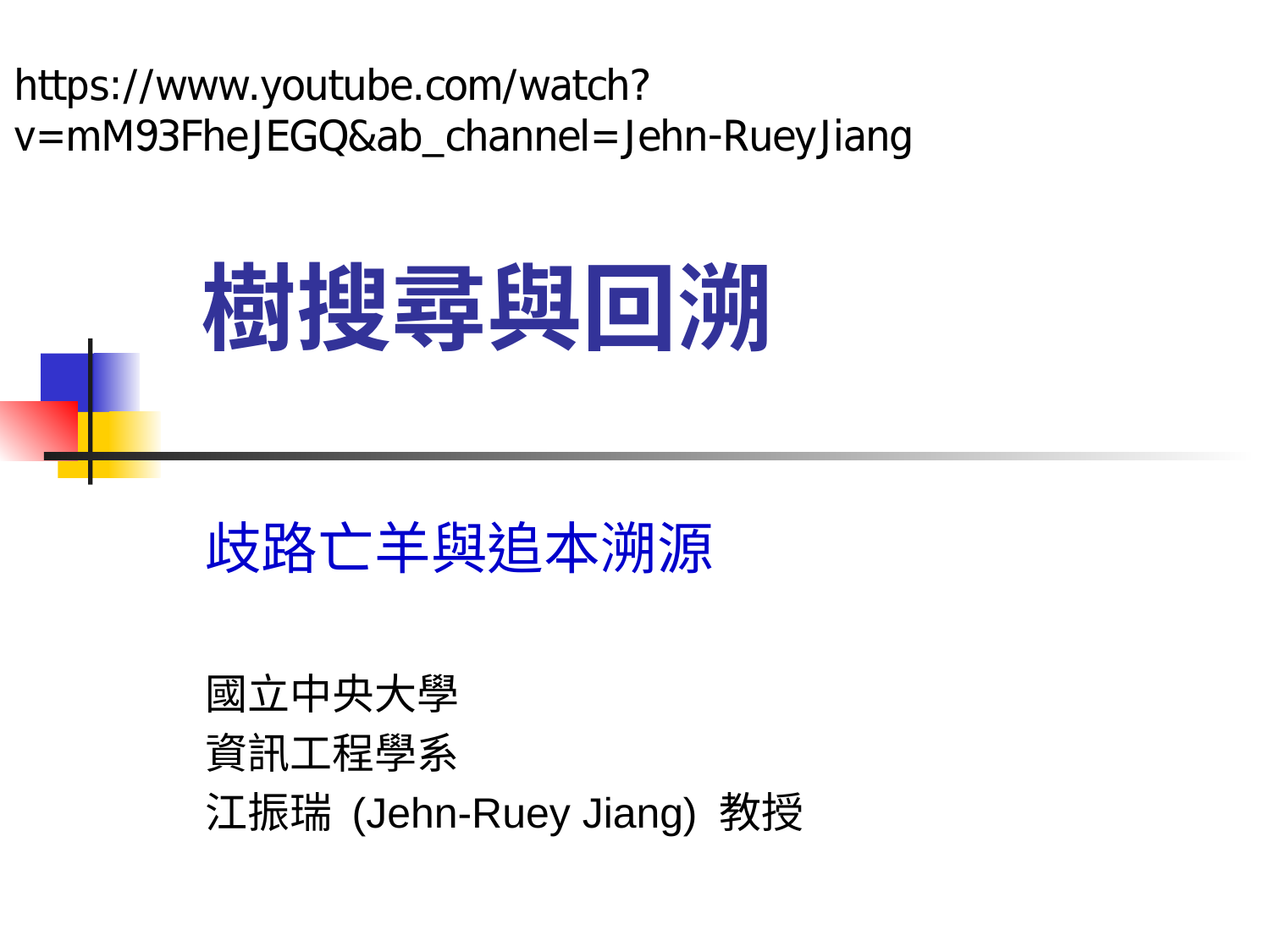

https://www.youtube.com/watch?v=mM93FheJEGQ&ab_channel=Jehn-RueyJiang
# 樹搜尋與回溯
歧路亡羊與追本溯源

國立中央大學
資訊工程學系
江振瑞 (Jehn-Ruey Jiang) 教授